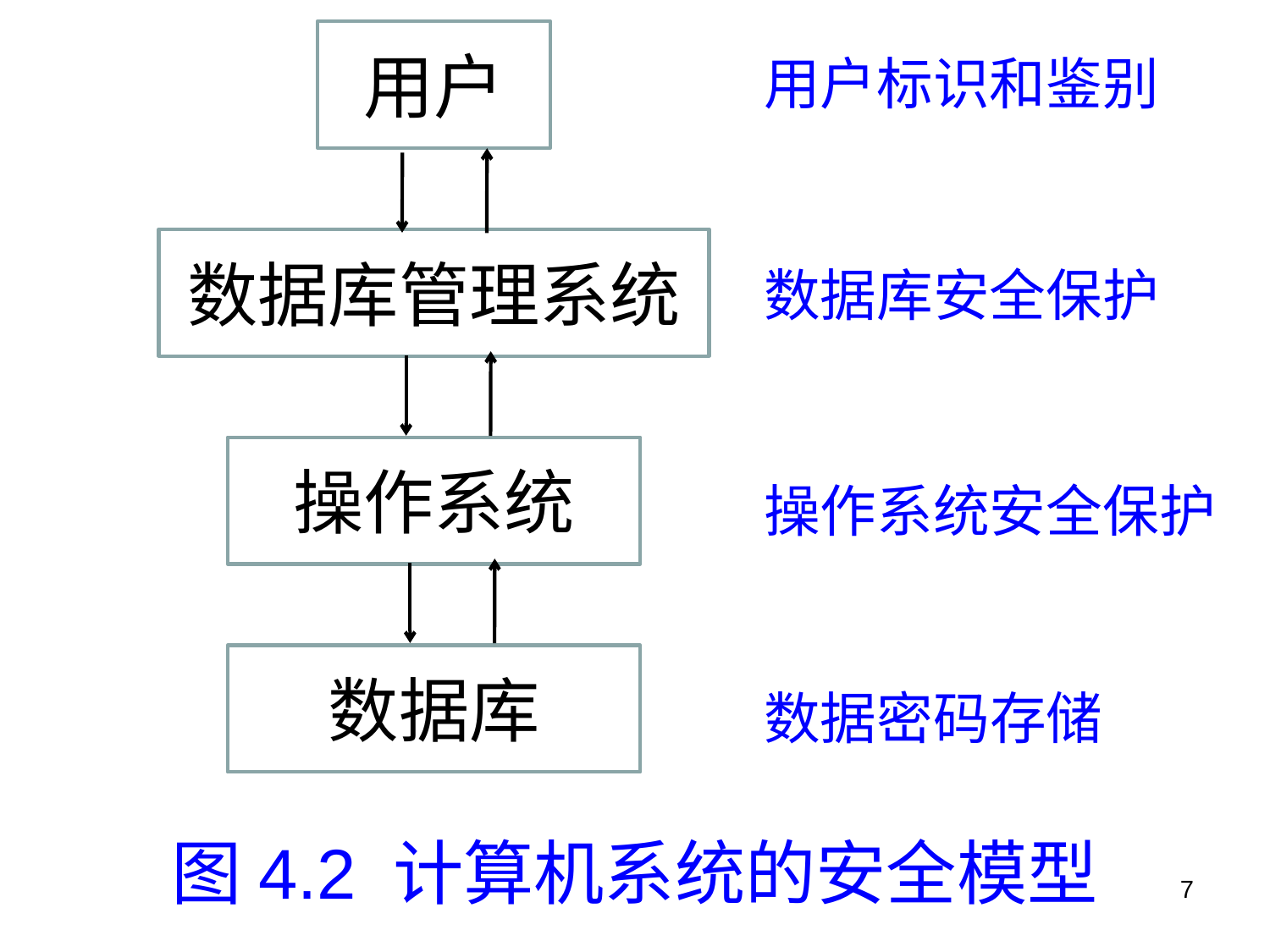

用户
用户标识和鉴别
数据库管理系统
数据库安全保护
操作系统
操作系统安全保护
数据库
数据密码存储
图4.2 计算机系统的安全模型
7